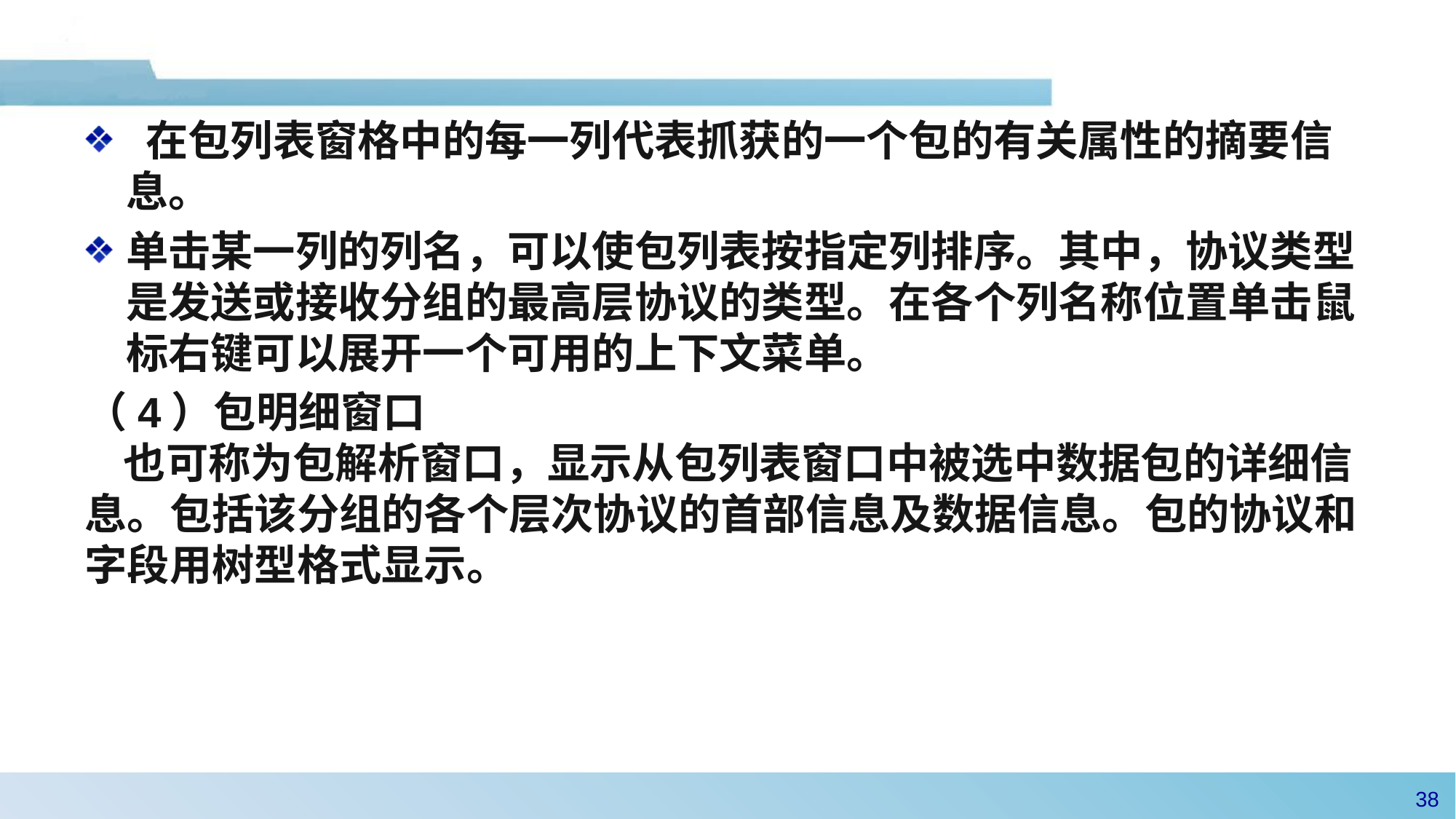

#
 在包列表窗格中的每一列代表抓获的一个包的有关属性的摘要信息。
单击某一列的列名，可以使包列表按指定列排序。其中，协议类型是发送或接收分组的最高层协议的类型。在各个列名称位置单击鼠标右键可以展开一个可用的上下文菜单。
（4）包明细窗口
    也可称为包解析窗口，显示从包列表窗口中被选中数据包的详细信息。包括该分组的各个层次协议的首部信息及数据信息。包的协议和字段用树型格式显示。
38